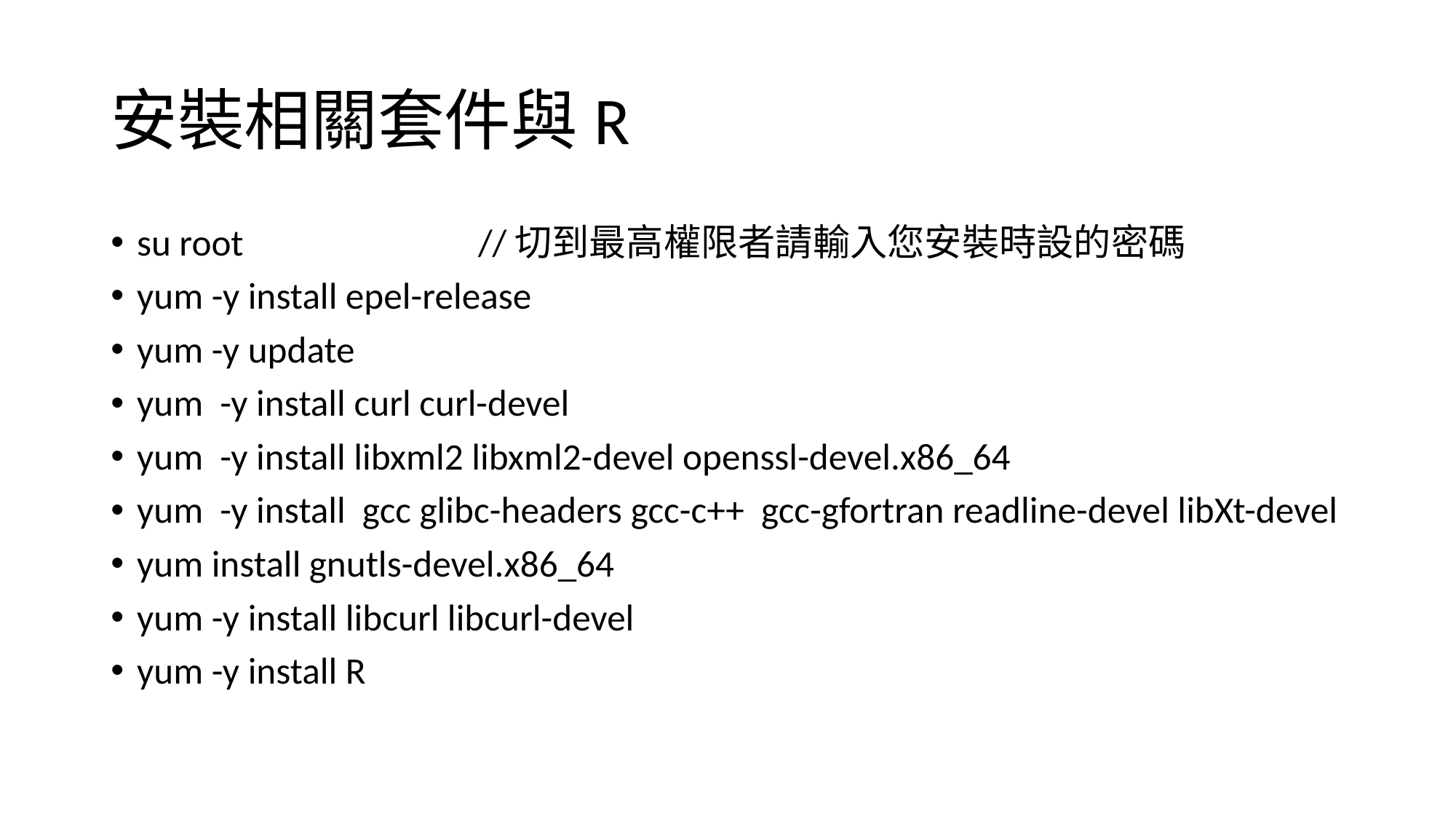

# 安裝相關套件與R
su root                            //切到最高權限者請輸入您安裝時設的密碼
yum -y install epel-release
yum -y update
yum  -y install curl curl-devel
yum  -y install libxml2 libxml2-devel openssl-devel.x86_64
yum  -y install  gcc glibc-headers gcc-c++  gcc-gfortran readline-devel libXt-devel
yum install gnutls-devel.x86_64
yum -y install libcurl libcurl-devel
yum -y install R